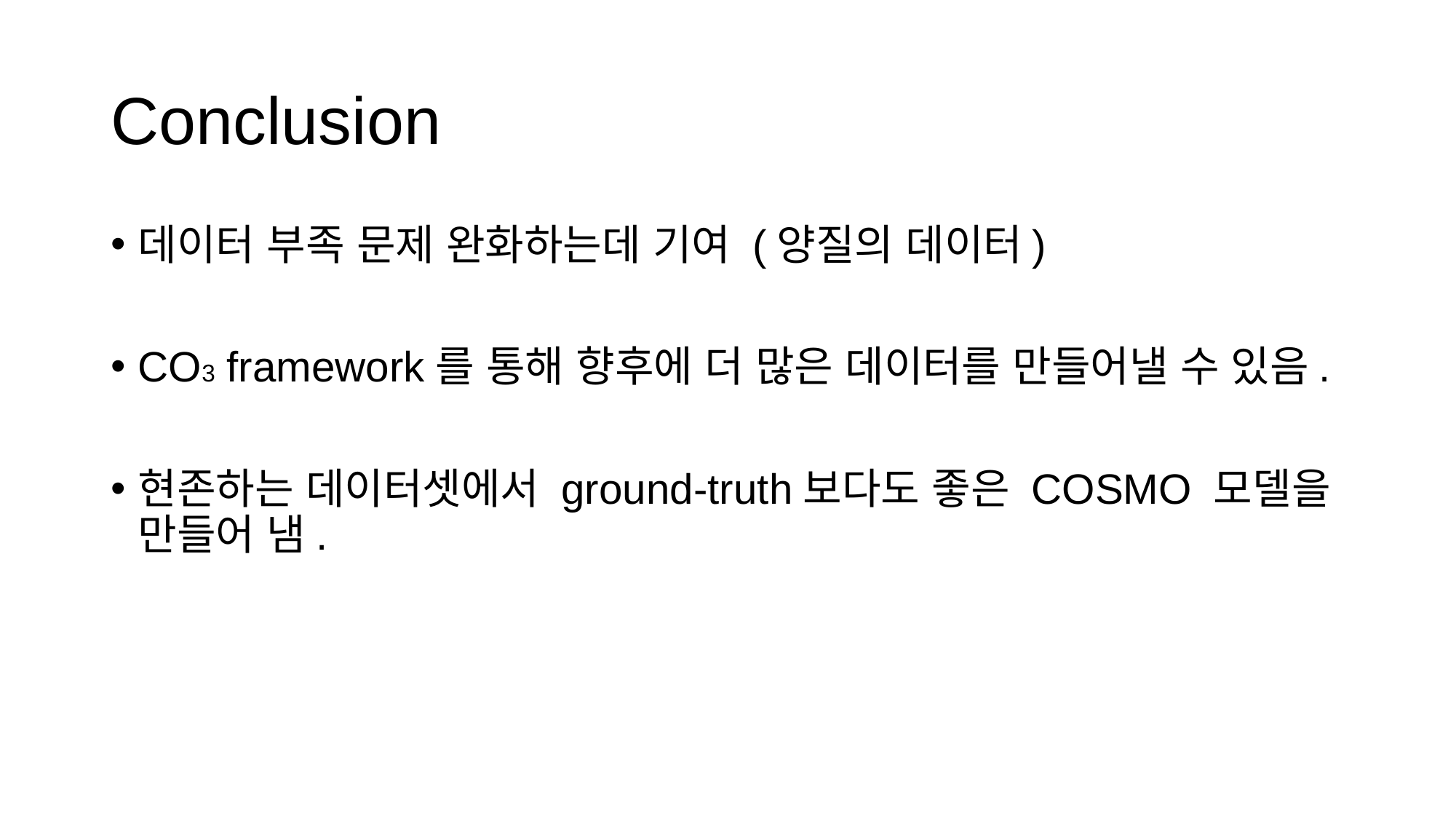

# Conclusion
데이터 부족 문제 완화하는데 기여 (양질의 데이터)

CO3 framework를 통해 향후에 더 많은 데이터를 만들어낼 수 있음.

현존하는 데이터셋에서 ground-truth보다도 좋은 COSMO 모델을 만들어 냄.